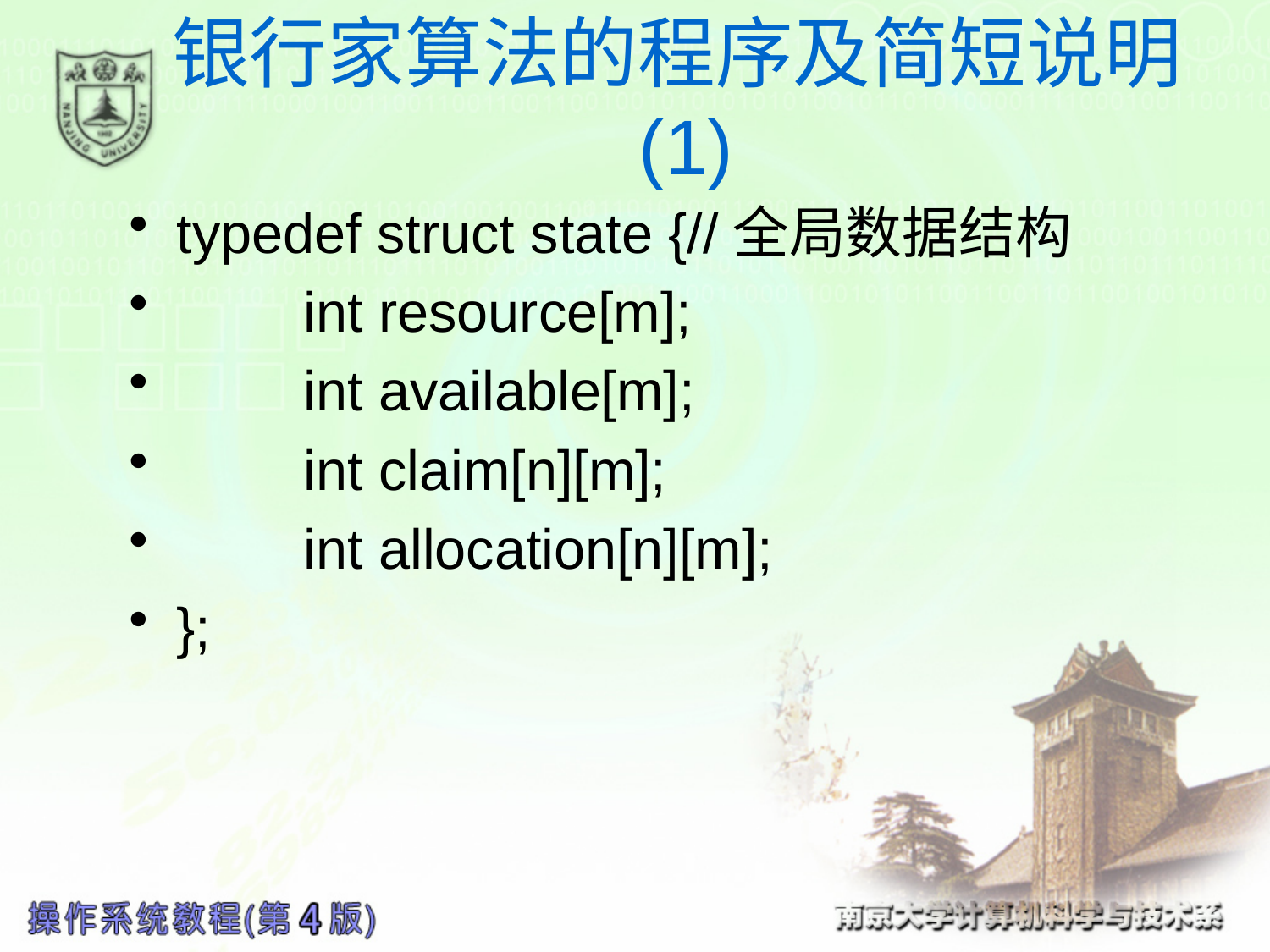

# 银行家算法的程序及简短说明(1)
typedef struct state {//全局数据结构
	int resource[m];
	int available[m];
	int claim[n][m];
	int allocation[n][m];
};